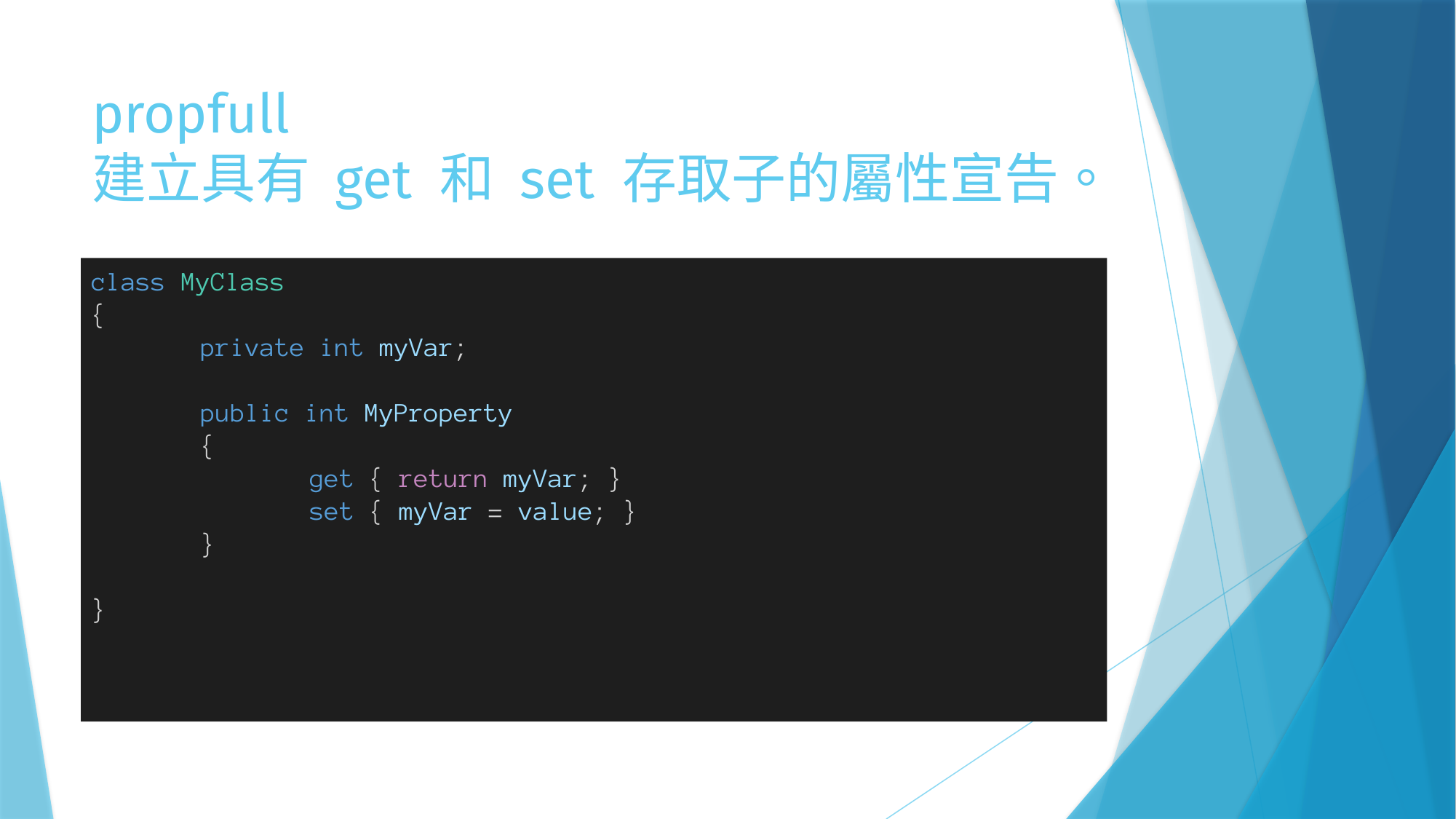

# propfull 建立具有 get 和 set 存取子的屬性宣告。
class MyClass
{
	private int myVar;
	public int MyProperty
	{
		get { return myVar; }
		set { myVar = value; }
	}
}